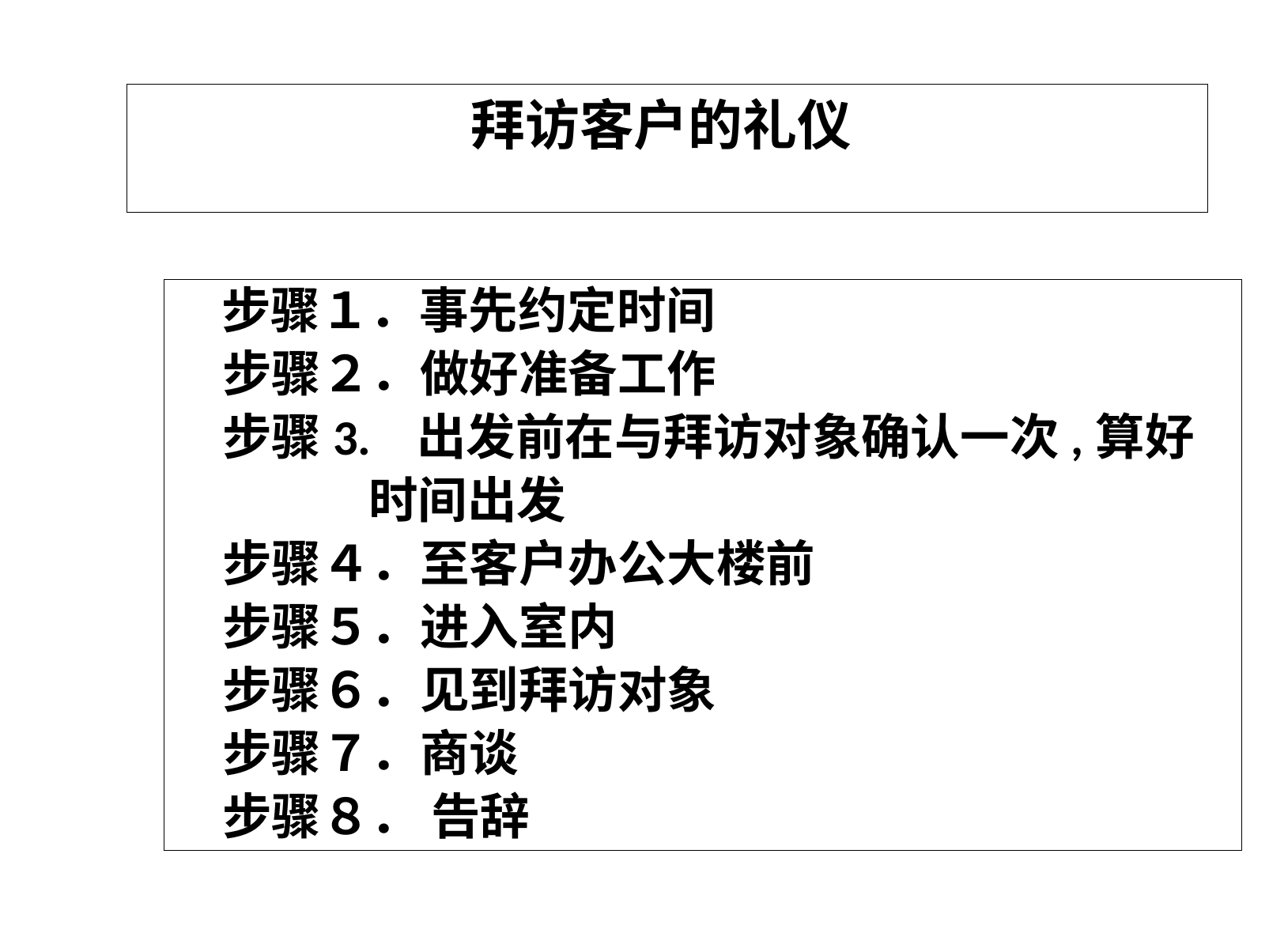

# 拜访客户的礼仪
   步骤１．事先约定时间
   步骤２．做好准备工作
   步骤3.   出发前在与拜访对象确认一次,算好
                时间出发
   步骤４．至客户办公大楼前
   步骤５．进入室内
   步骤６．见到拜访对象
   步骤７．商谈
   步骤８． 告辞